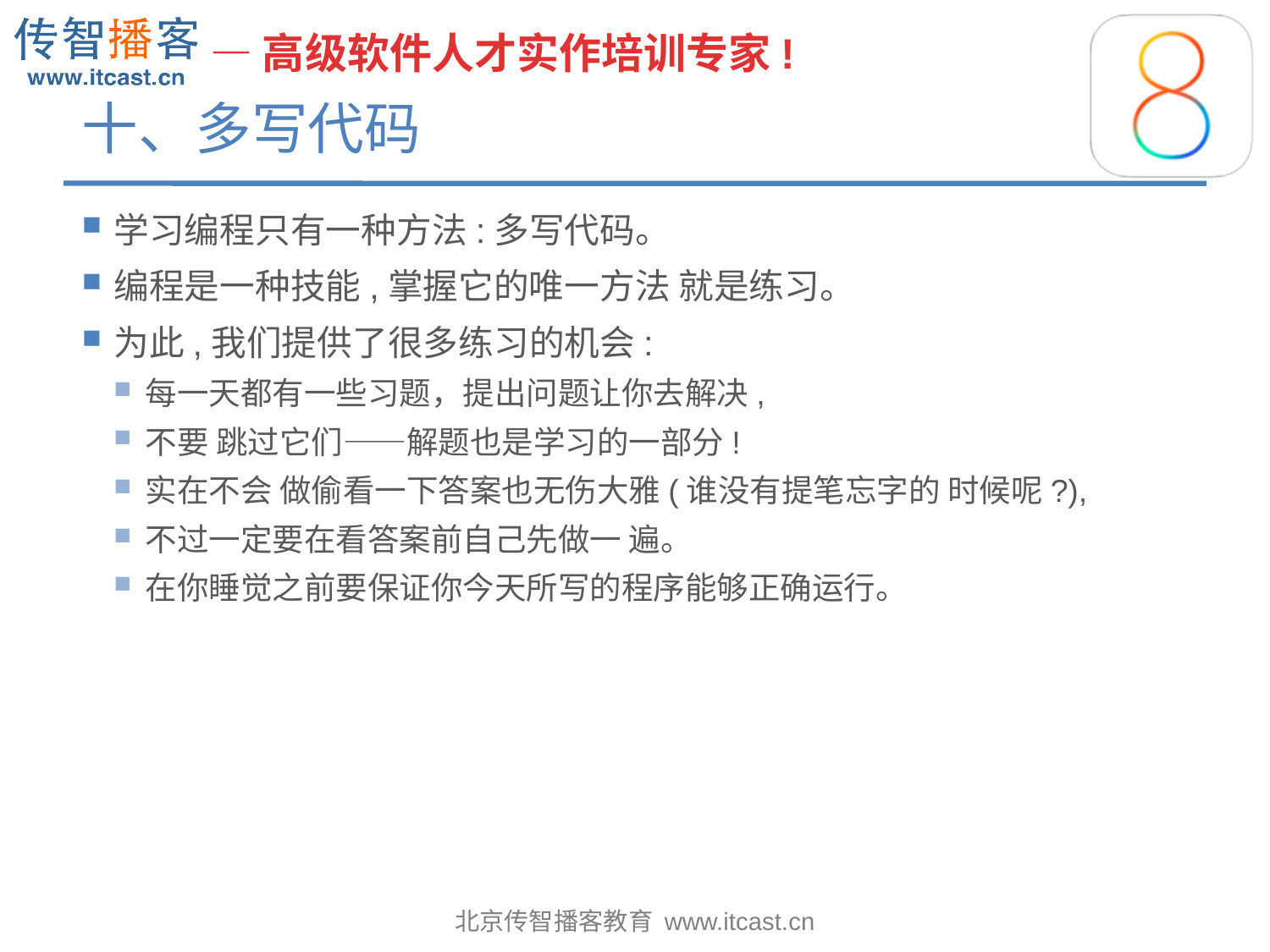

# 十、多写代码
学习编程只有一种方法:多写代码。
编程是一种技能,掌握它的唯一方法 就是练习。
为此,我们提供了很多练习的机会:
每一天都有一些习题，提出问题让你去解决,
不要 跳过它们——解题也是学习的一部分!
实在不会 做偷看一下答案也无伤大雅(谁没有提笔忘字的 时候呢?),
不过一定要在看答案前自己先做一 遍。
在你睡觉之前要保证你今天所写的程序能够正确运行。